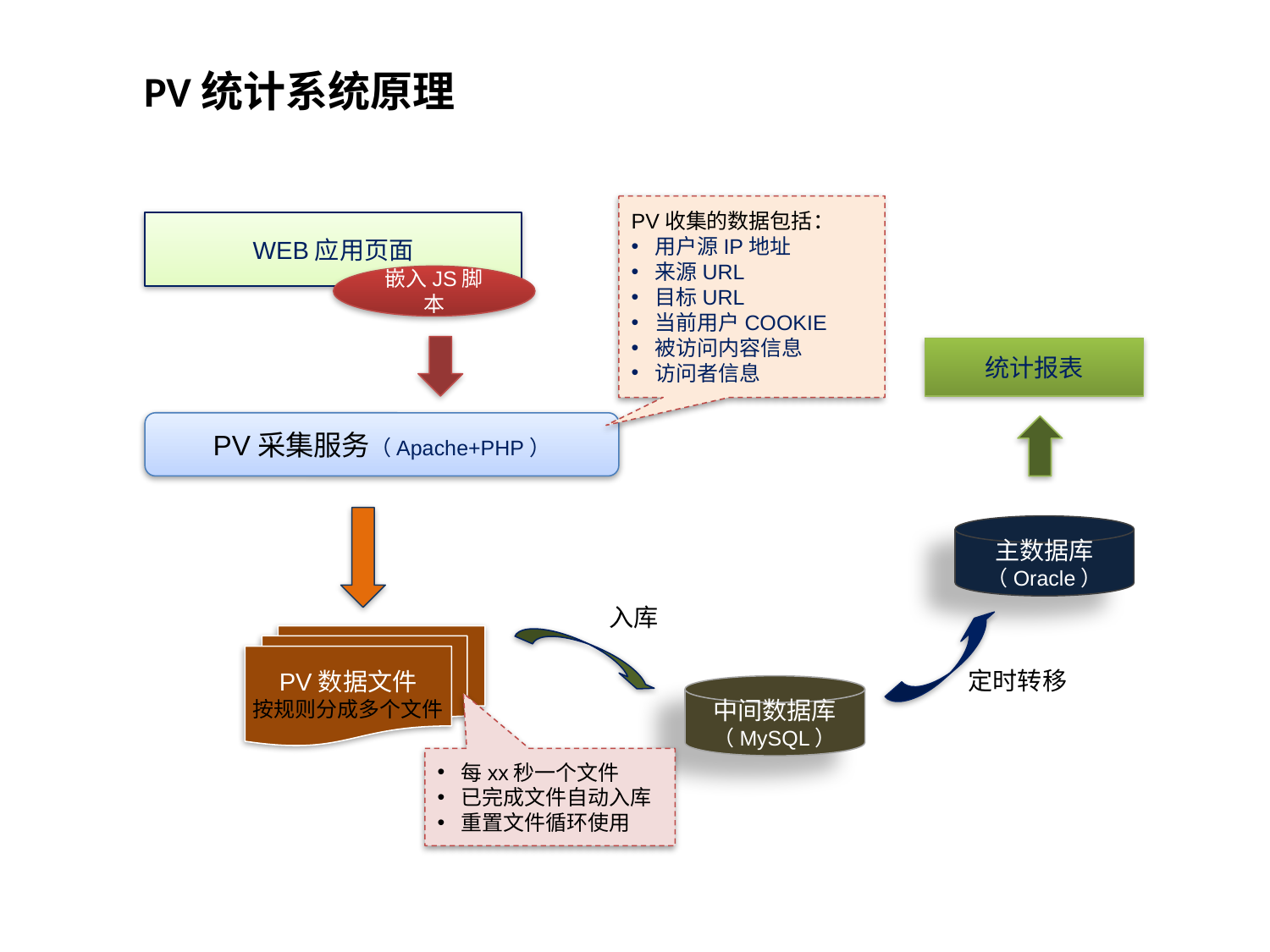

PV统计系统原理
PV收集的数据包括：
用户源IP地址
来源URL
目标URL
当前用户COOKIE
被访问内容信息
访问者信息
WEB应用页面
嵌入JS脚本

统计报表
PV采集服务（Apache+PHP）

主数据库
（Oracle）
入库
PV数据文件
按规则分成多个文件

定时转移
中间数据库
（MySQL）
每xx秒一个文件
已完成文件自动入库
重置文件循环使用